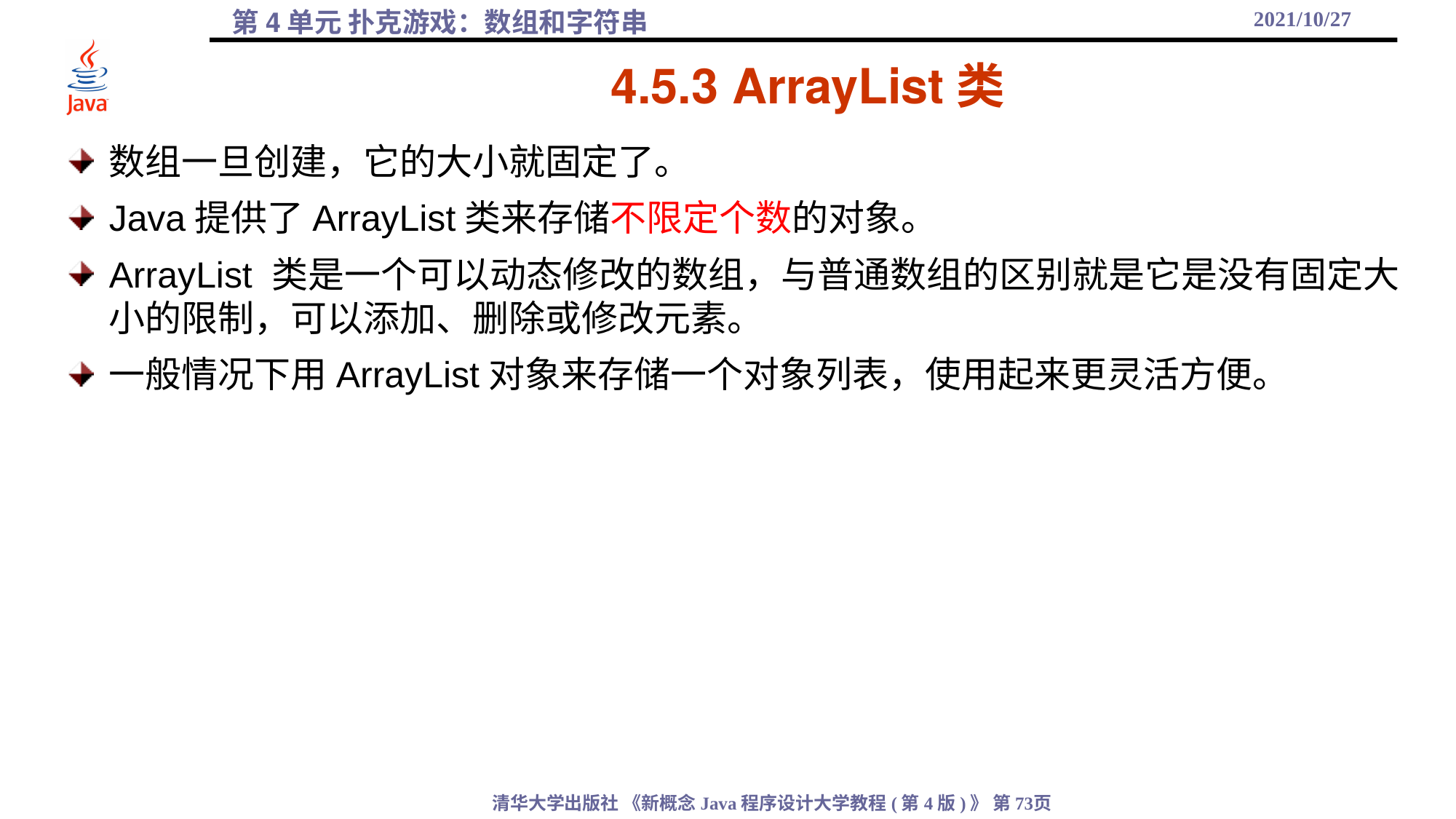

2021/10/27
# 4.5.3 ArrayList类
数组一旦创建，它的大小就固定了。
Java提供了ArrayList类来存储不限定个数的对象。
ArrayList 类是一个可以动态修改的数组，与普通数组的区别就是它是没有固定大小的限制，可以添加、删除或修改元素。
一般情况下用ArrayList对象来存储一个对象列表，使用起来更灵活方便。